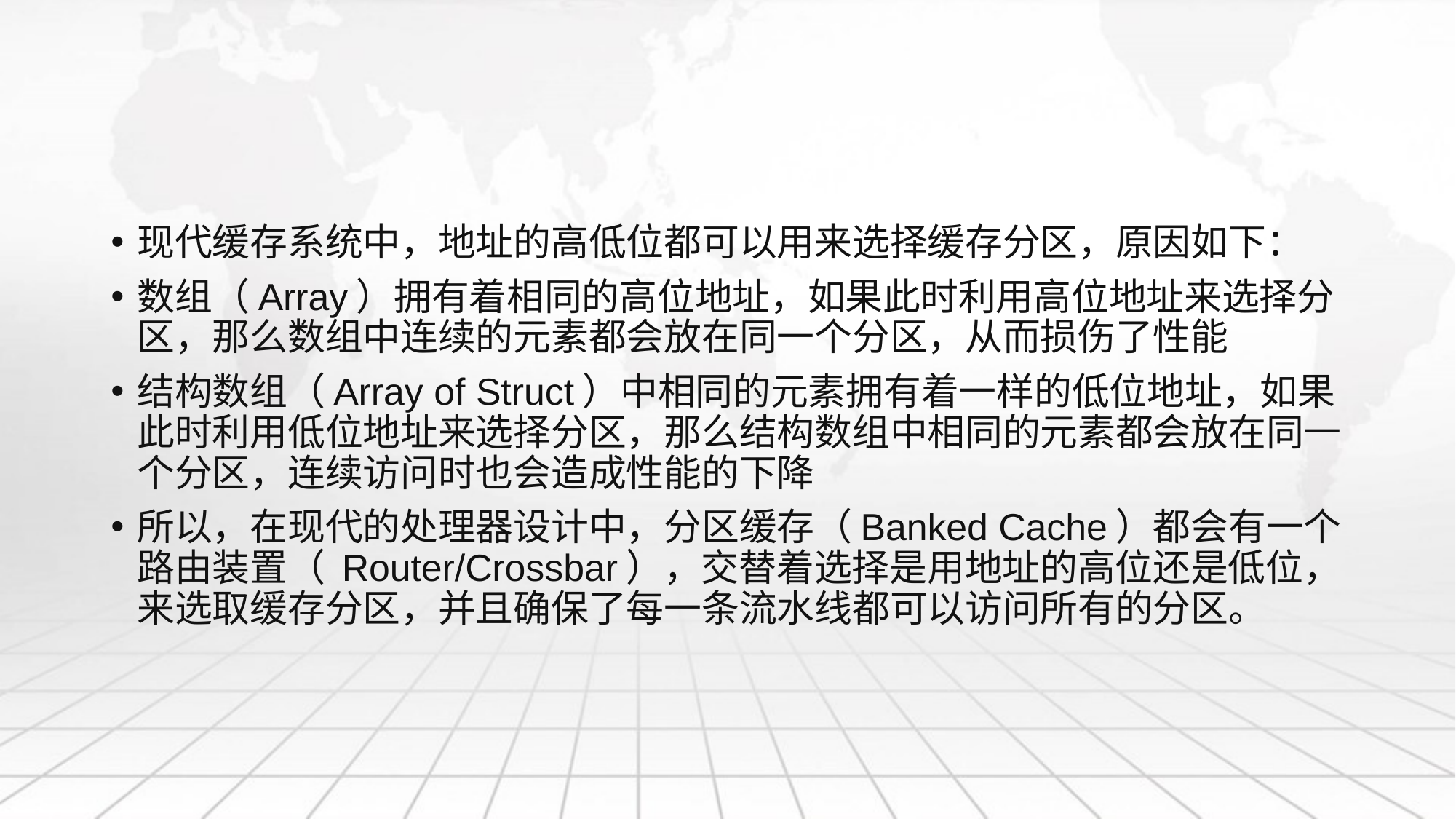

现代缓存系统中，地址的高低位都可以用来选择缓存分区，原因如下：
数组（Array）拥有着相同的高位地址，如果此时利用高位地址来选择分区，那么数组中连续的元素都会放在同一个分区，从而损伤了性能
结构数组（Array of Struct）中相同的元素拥有着一样的低位地址，如果此时利用低位地址来选择分区，那么结构数组中相同的元素都会放在同一个分区，连续访问时也会造成性能的下降
所以，在现代的处理器设计中，分区缓存（Banked Cache）都会有一个路由装置（ Router/Crossbar），交替着选择是用地址的高位还是低位，来选取缓存分区，并且确保了每一条流水线都可以访问所有的分区。